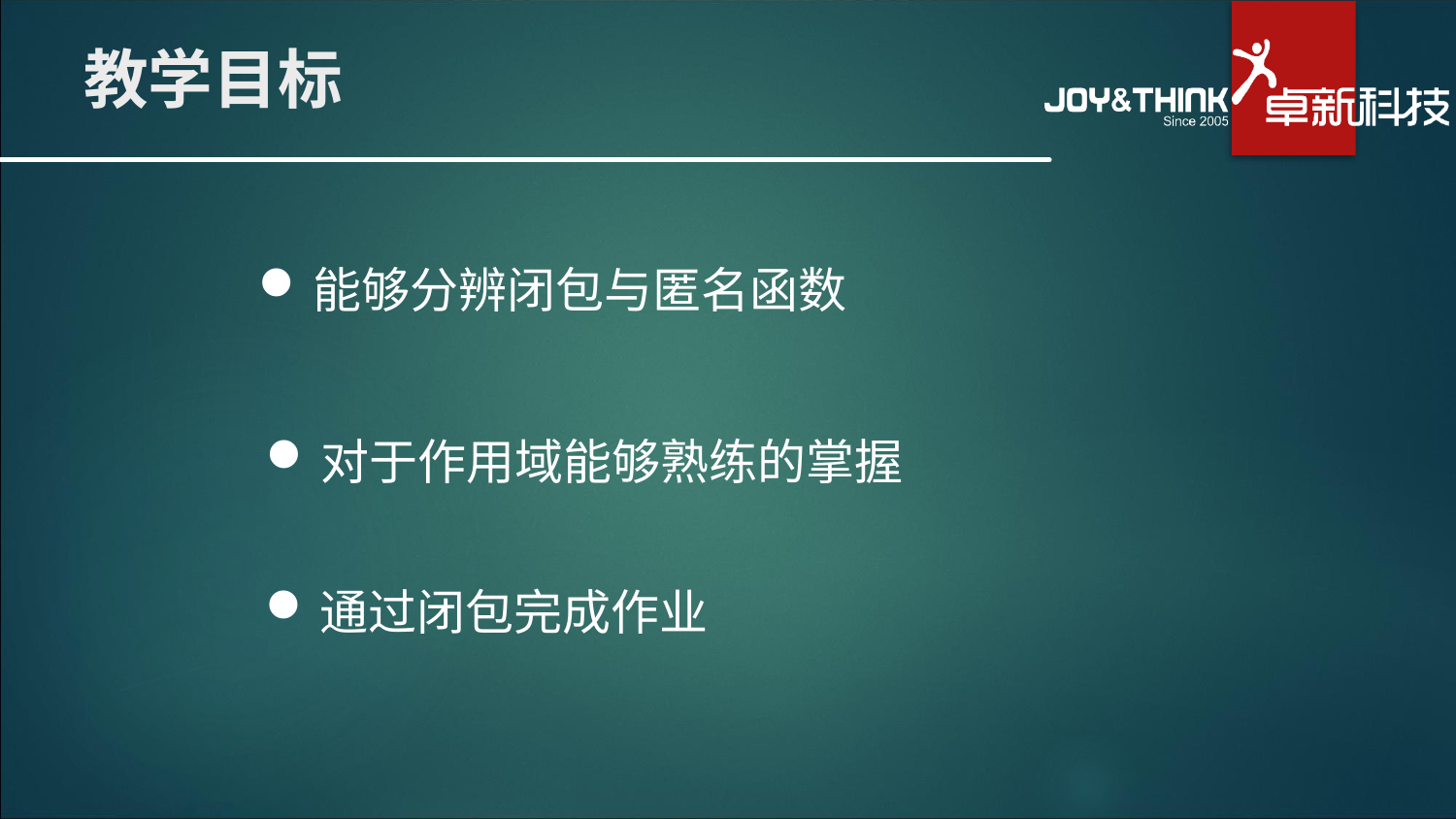

# 教学目标
能够分辨闭包与匿名函数
对于作用域能够熟练的掌握
通过闭包完成作业